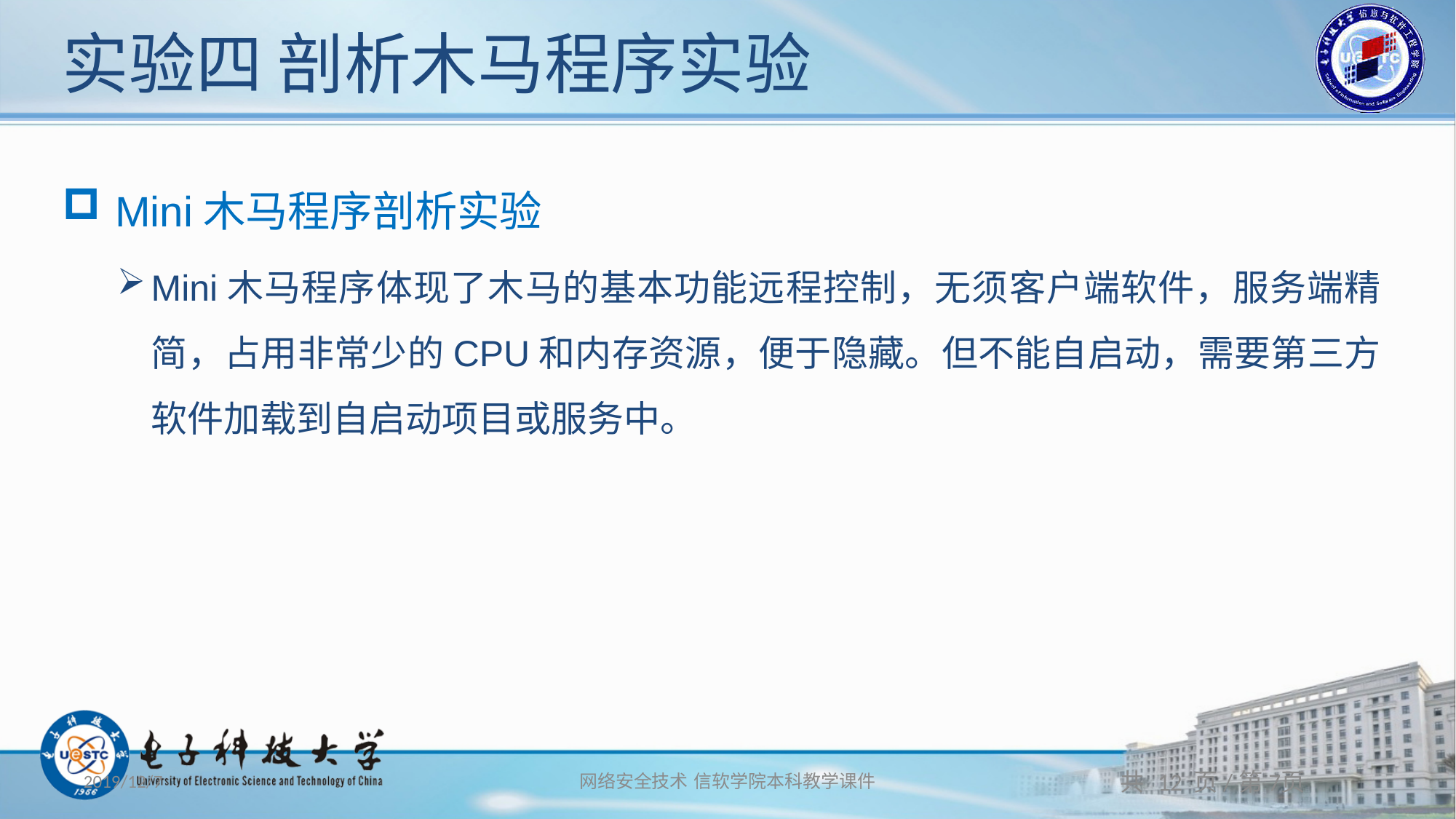

# 实验四 剖析木马程序实验
 Mini木马程序剖析实验
Mini木马程序体现了木马的基本功能远程控制，无须客户端软件，服务端精简，占用非常少的CPU和内存资源，便于隐藏。但不能自启动，需要第三方软件加载到自启动项目或服务中。
2019/12/7
网络安全技术 信软学院本科教学课件
共 12 页/第7页